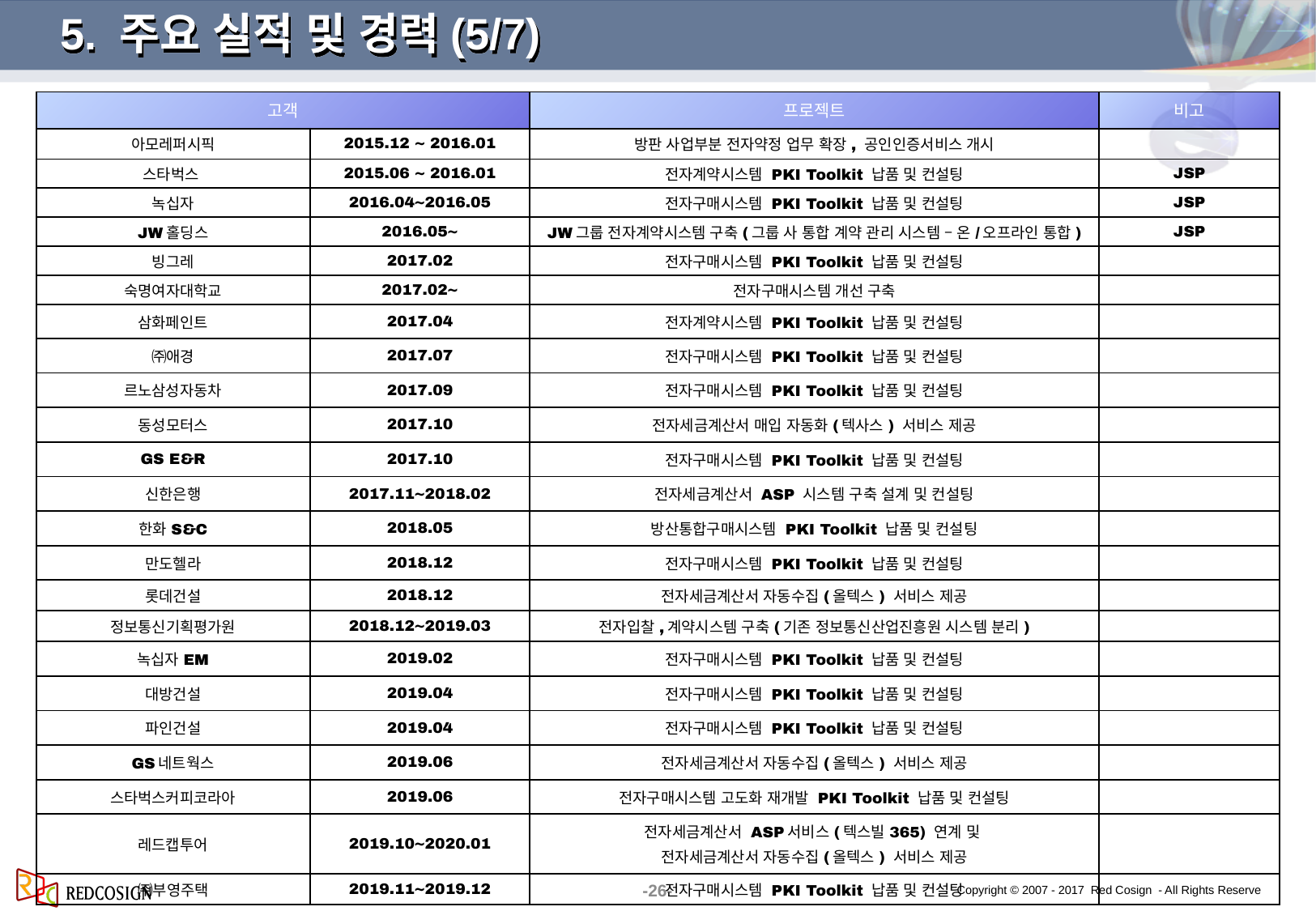

5. 주요 실적 및 경력(5/7)
| 고객 |  | 프로젝트 | 비고 |
| --- | --- | --- | --- |
| 아모레퍼시픽 | 2015.12 ~ 2016.01 | 방판 사업부분 전자약정 업무 확장, 공인인증서비스 개시 |  |
| 스타벅스 | 2015.06 ~ 2016.01 | 전자계약시스템 PKI Toolkit 납품 및 컨설팅 | JSP |
| 녹십자 | 2016.04~2016.05 | 전자구매시스템 PKI Toolkit 납품 및 컨설팅 | JSP |
| JW홀딩스 | 2016.05~ | JW그룹 전자계약시스템 구축(그룹 사 통합 계약 관리 시스템 – 온/오프라인 통합) | JSP |
| 빙그레 | 2017.02 | 전자구매시스템 PKI Toolkit 납품 및 컨설팅 |  |
| 숙명여자대학교 | 2017.02~ | 전자구매시스템 개선 구축 |  |
| 삼화페인트 | 2017.04 | 전자계약시스템 PKI Toolkit 납품 및 컨설팅 |  |
| ㈜애경 | 2017.07 | 전자구매시스템 PKI Toolkit 납품 및 컨설팅 |  |
| 르노삼성자동차 | 2017.09 | 전자구매시스템 PKI Toolkit 납품 및 컨설팅 |  |
| 동성모터스 | 2017.10 | 전자세금계산서 매입 자동화(텍사스) 서비스 제공 |  |
| GS E&R | 2017.10 | 전자구매시스템 PKI Toolkit 납품 및 컨설팅 |  |
| 신한은행 | 2017.11~2018.02 | 전자세금계산서 ASP 시스템 구축 설계 및 컨설팅 |  |
| 한화S&C | 2018.05 | 방산통합구매시스템 PKI Toolkit 납품 및 컨설팅 |  |
| 만도헬라 | 2018.12 | 전자구매시스템 PKI Toolkit 납품 및 컨설팅 |  |
| 롯데건설 | 2018.12 | 전자세금계산서 자동수집(올텍스) 서비스 제공 |  |
| 정보통신기획평가원 | 2018.12~2019.03 | 전자입찰,계약시스템 구축(기존 정보통신산업진흥원 시스템 분리) |  |
| 녹십자EM | 2019.02 | 전자구매시스템 PKI Toolkit 납품 및 컨설팅 |  |
| 대방건설 | 2019.04 | 전자구매시스템 PKI Toolkit 납품 및 컨설팅 |  |
| 파인건설 | 2019.04 | 전자구매시스템 PKI Toolkit 납품 및 컨설팅 |  |
| GS네트웍스 | 2019.06 | 전자세금계산서 자동수집(올텍스) 서비스 제공 |  |
| 스타벅스커피코라아 | 2019.06 | 전자구매시스템 고도화 재개발 PKI Toolkit 납품 및 컨설팅 |  |
| 레드캡투어 | 2019.10~2020.01 | 전자세금계산서 ASP서비스(텍스빌365) 연계 및 전자세금계산서 자동수집(올텍스) 서비스 제공 |  |
| ㈜부영주택 | 2019.11~2019.12 | 전자구매시스템 PKI Toolkit 납품 및 컨설팅 |  |